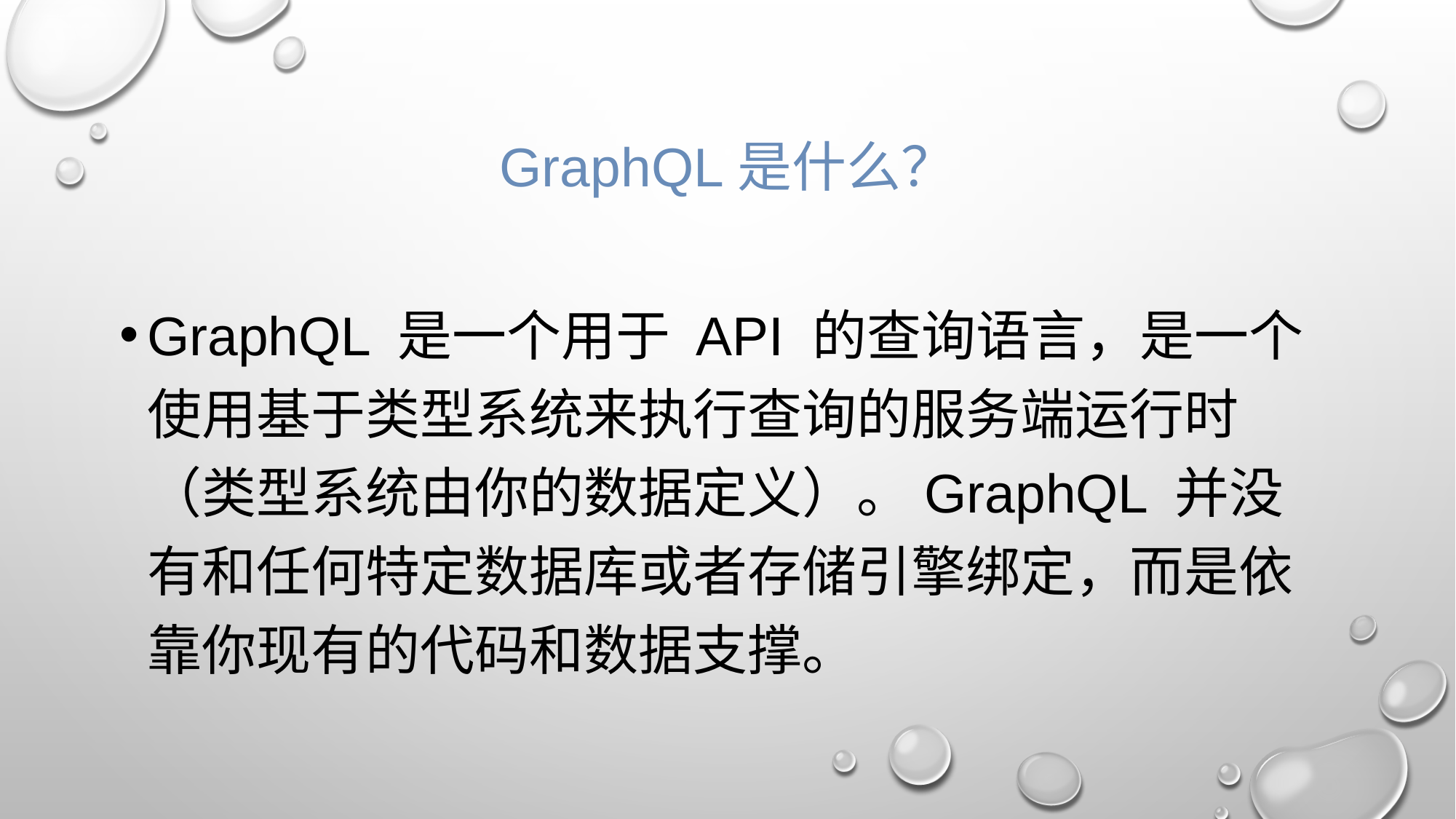

# GraphQL是什么？
GraphQL 是一个用于 API 的查询语言，是一个使用基于类型系统来执行查询的服务端运行时（类型系统由你的数据定义）。GraphQL 并没有和任何特定数据库或者存储引擎绑定，而是依靠你现有的代码和数据支撑。